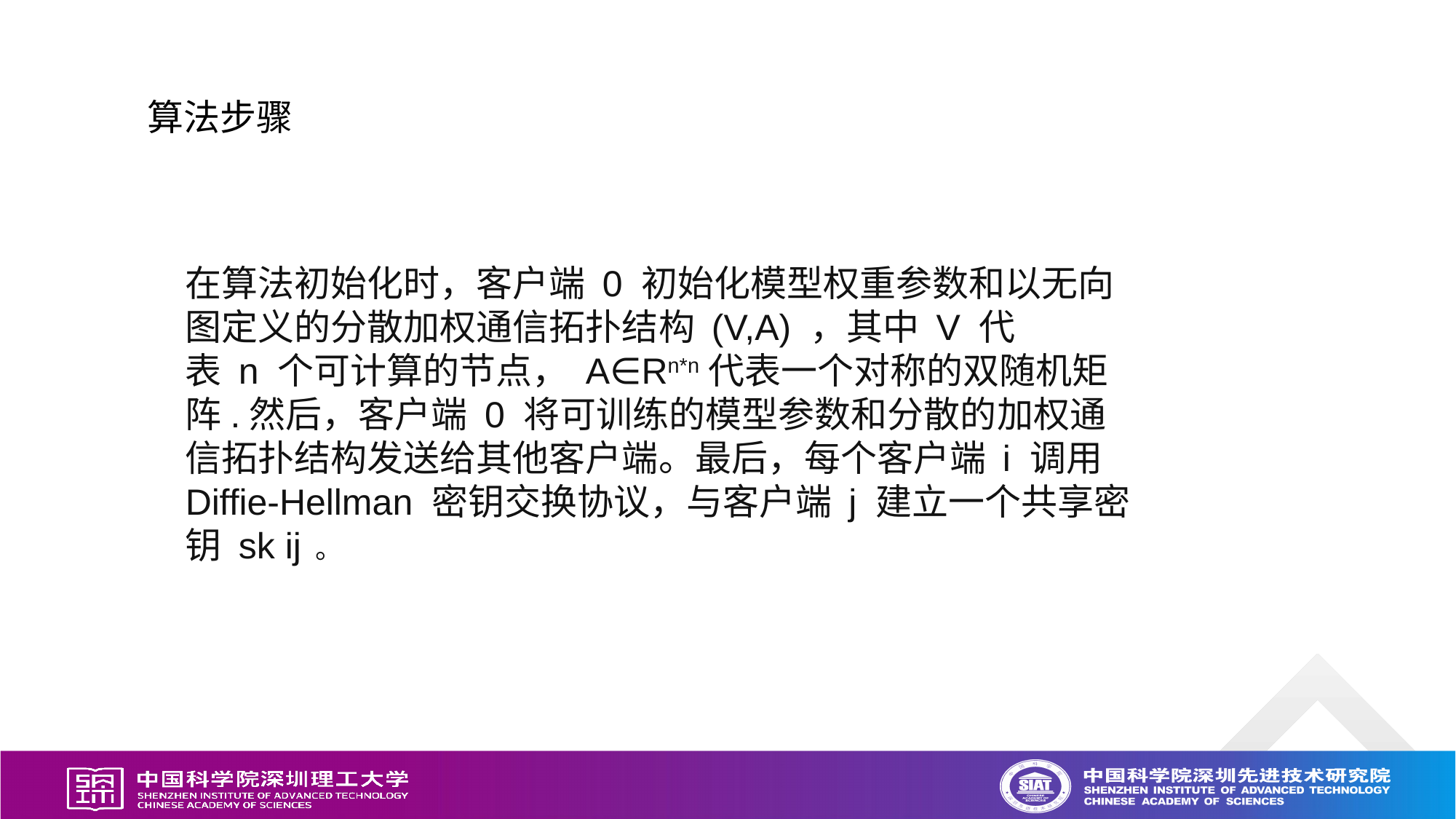

算法步骤
在算法初始化时，客户端 0 初始化模型权重参数和以无向图定义的分散加权通信拓扑结构 (V,A) ，其中 V 代表 n 个可计算的节点， A∈Rn*n代表一个对称的双随机矩阵.然后，客户端 0 将可训练的模型参数和分散的加权通信拓扑结构发送给其他客户端。最后，每个客户端 i 调用 Diffie-Hellman 密钥交换协议，与客户端 j 建立一个共享密钥 sk ij 。